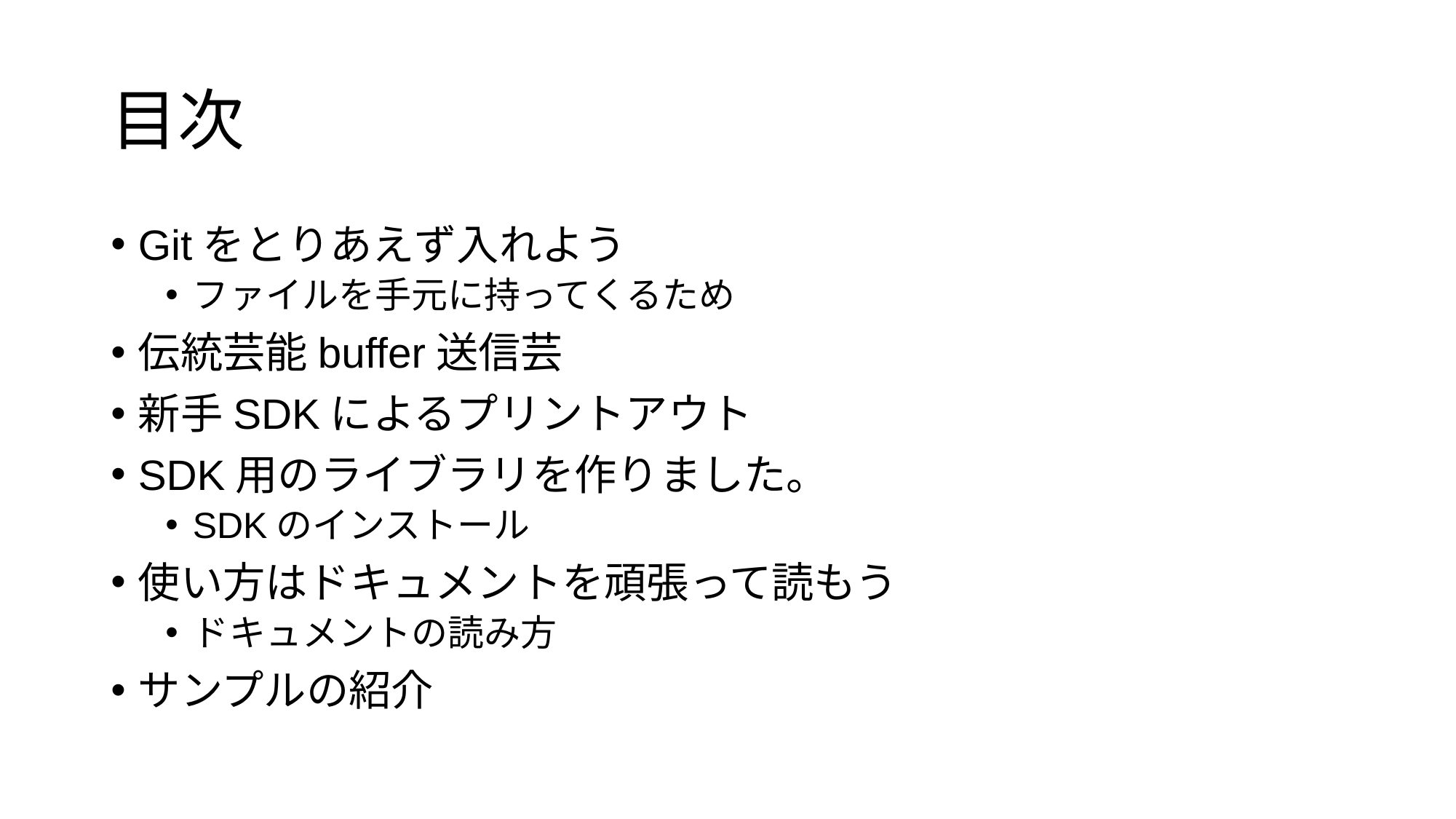

# 目次
Gitをとりあえず入れよう
ファイルを手元に持ってくるため
伝統芸能buffer送信芸
新手SDKによるプリントアウト
SDK用のライブラリを作りました。
SDKのインストール
使い方はドキュメントを頑張って読もう
ドキュメントの読み方
サンプルの紹介